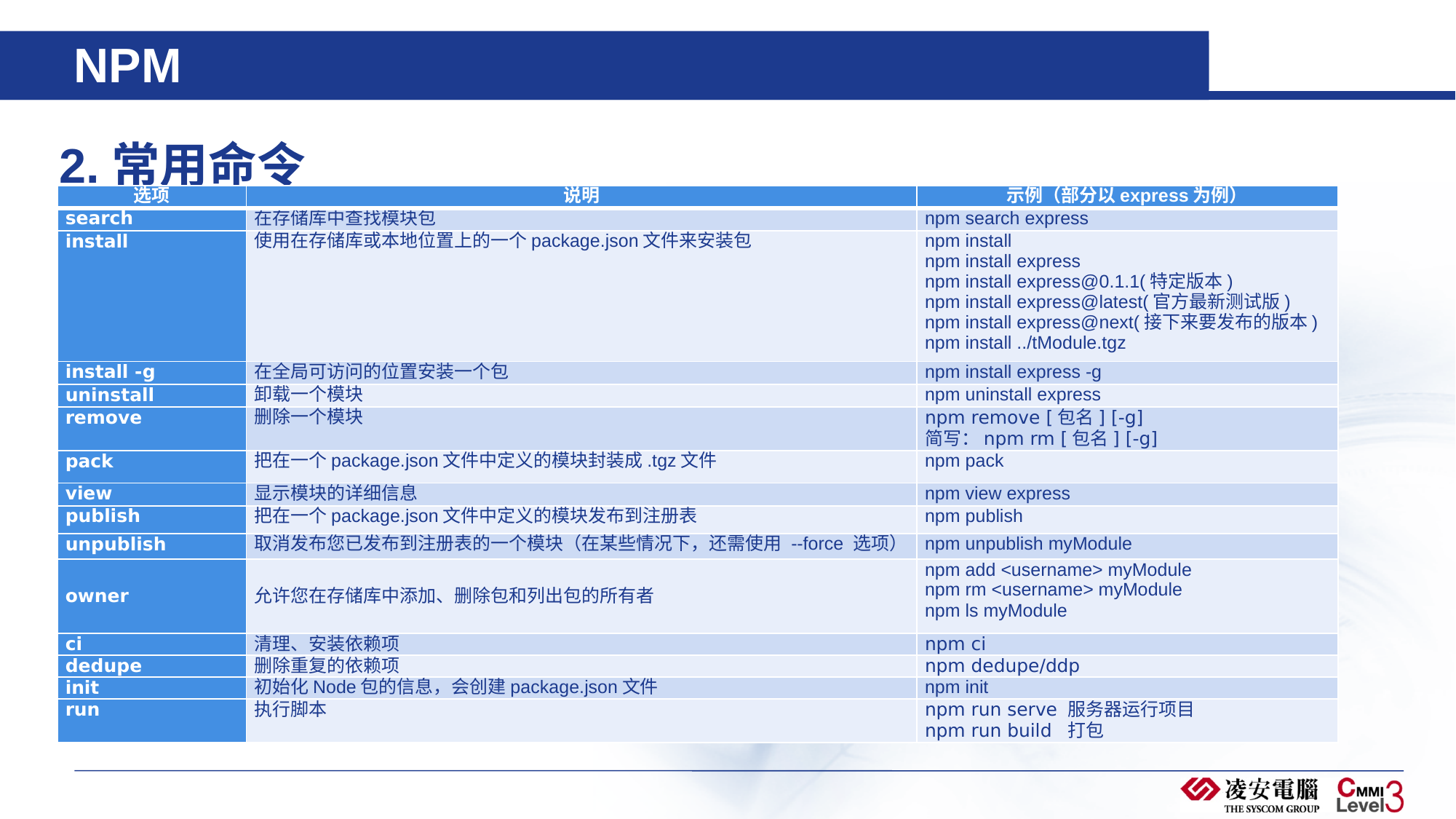

# NPM
2.常用命令
| 选项 | 说明 | 示例（部分以express为例） |
| --- | --- | --- |
| search | 在存储库中查找模块包 | npm search express |
| install | 使用在存储库或本地位置上的一个package.json文件来安装包 | npm install npm install express npm install express@0.1.1(特定版本) npm install express@latest(官方最新测试版) npm install express@next(接下来要发布的版本) npm install ../tModule.tgz |
| install -g | 在全局可访问的位置安装一个包 | npm install express -g |
| uninstall | 卸载一个模块 | npm uninstall express |
| remove | 删除一个模块 | npm remove [包名] [-g] 简写：npm rm [包名] [-g] |
| pack | 把在一个package.json文件中定义的模块封装成.tgz文件 | npm pack |
| view | 显示模块的详细信息 | npm view express |
| publish | 把在一个package.json文件中定义的模块发布到注册表 | npm publish |
| unpublish | 取消发布您已发布到注册表的一个模块（在某些情况下，还需使用 --force 选项） | npm unpublish myModule |
| owner | 允许您在存储库中添加、删除包和列出包的所有者 | npm add <username> myModule npm rm <username> myModule npm ls myModule |
| ci | 清理、安装依赖项 | npm ci |
| dedupe | 删除重复的依赖项 | npm dedupe/ddp |
| init | 初始化Node包的信息，会创建package.json文件 | npm init |
| run | 执行脚本 | npm run serve 服务器运行项目 npm run build 打包 |